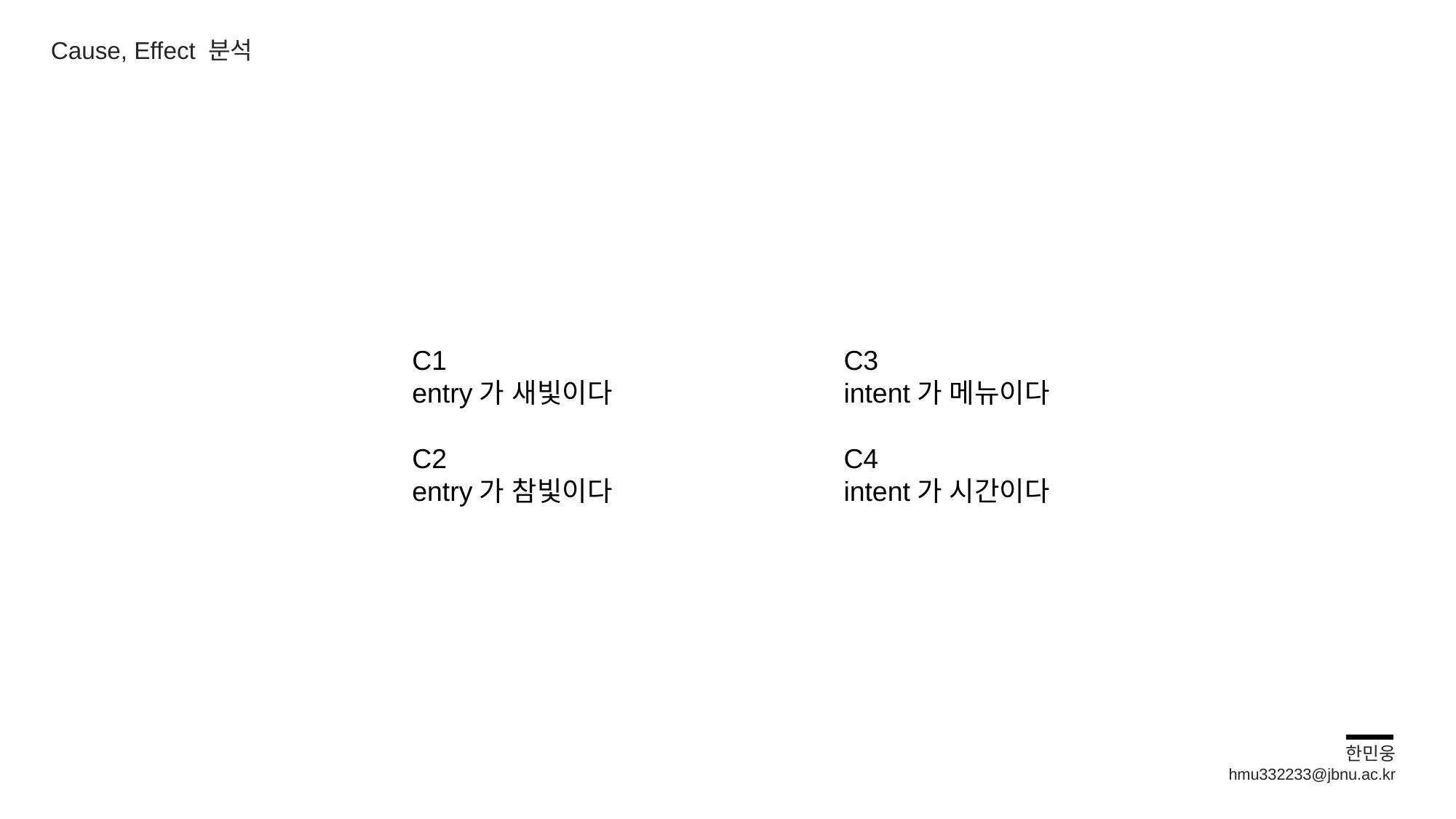

Cause, Effect 분석
C1
entry가 새빛이다

C2
entry가 참빛이다
C3
intent가 메뉴이다

C4
intent가 시간이다
한민웅
hmu332233@jbnu.ac.kr